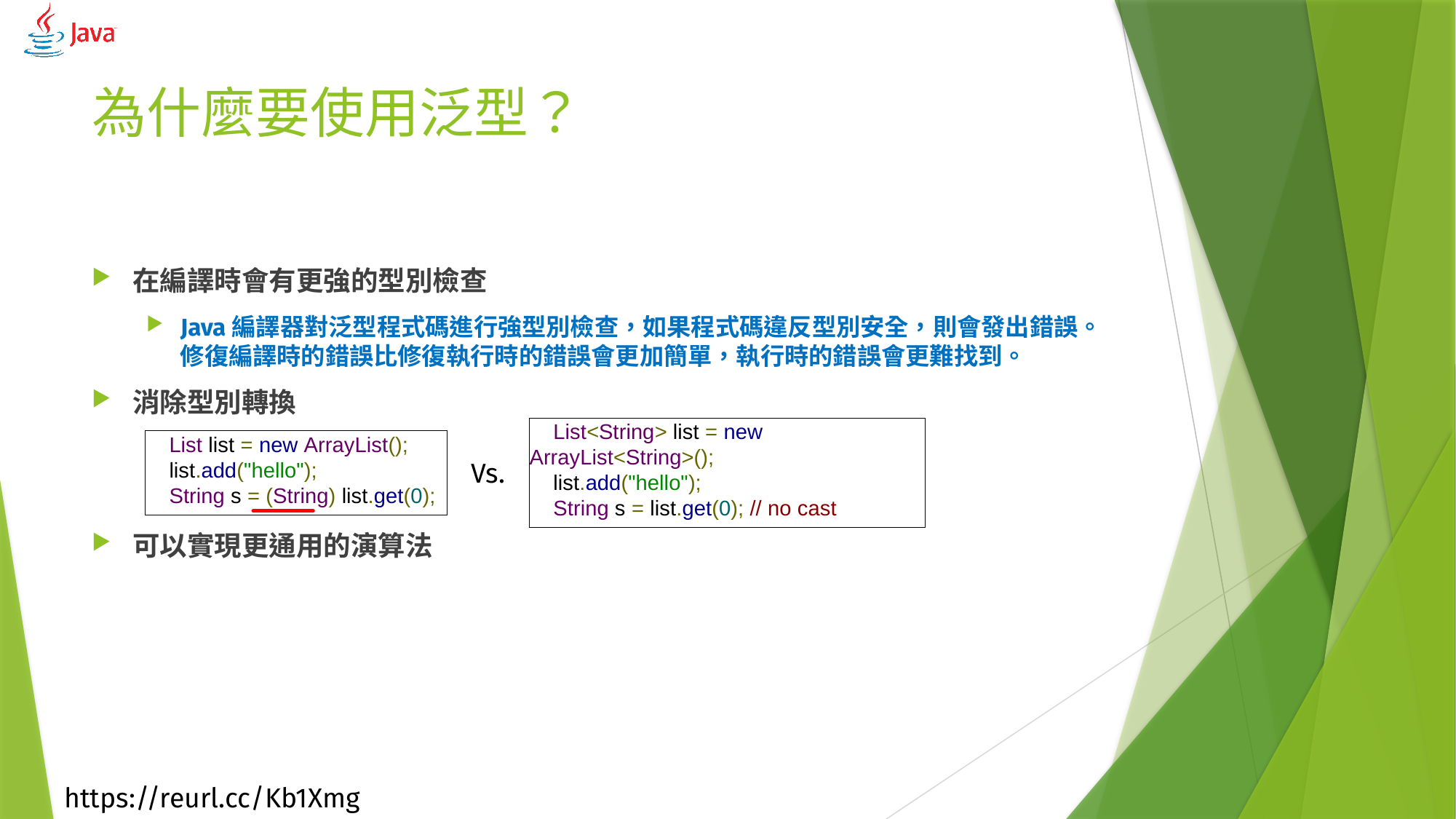

# 為什麼要使用泛型？
在編譯時會有更強的型別檢查
Java編譯器對泛型程式碼進行強型別檢查，如果程式碼違反型別安全，則會發出錯誤。修復編譯時的錯誤比修復執行時的錯誤會更加簡單，執行時的錯誤會更難找到。
消除型別轉換

可以實現更通用的演算法
    List list = new ArrayList();
    list.add("hello");
    String s = (String) list.get(0);
    List<String> list = new ArrayList<String>();
    list.add("hello");
    String s = list.get(0); // no cast
Vs.